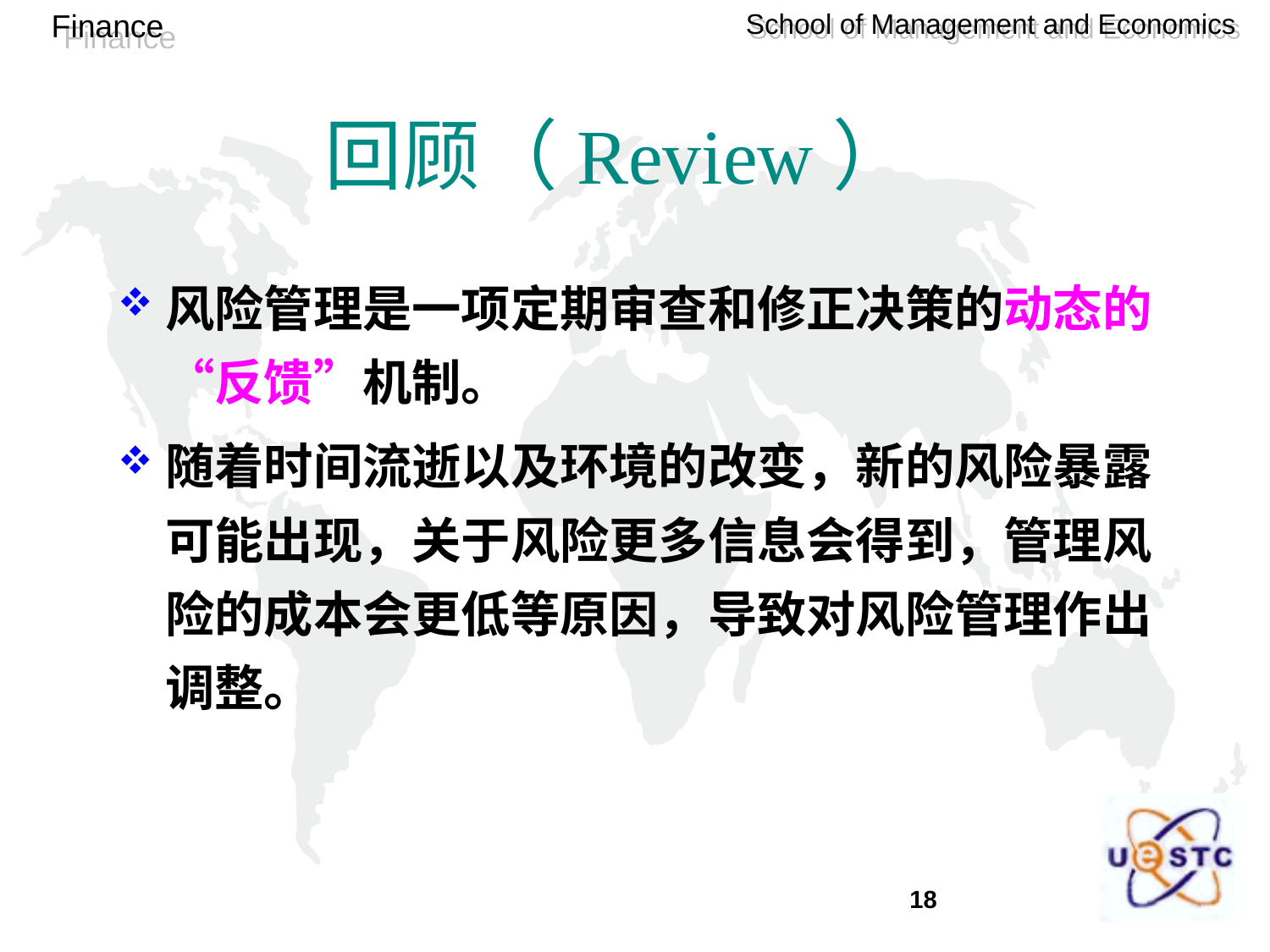

# 回顾（Review）
风险管理是一项定期审查和修正决策的动态的“反馈”机制。
随着时间流逝以及环境的改变，新的风险暴露可能出现，关于风险更多信息会得到，管理风险的成本会更低等原因，导致对风险管理作出调整。